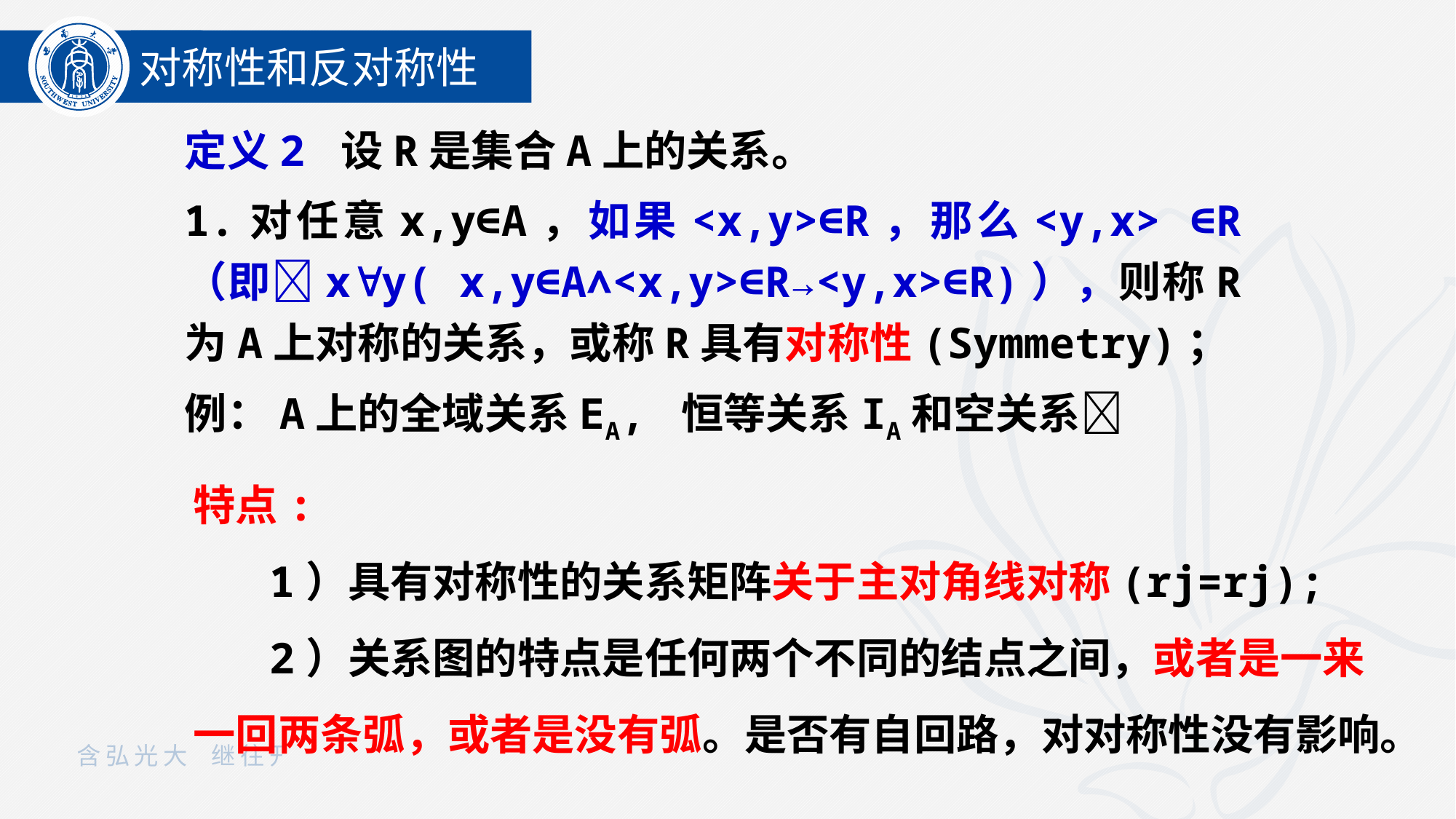

对称性和反对称性
定义2 设R是集合A上的关系。
1.对任意x,y∈A，如果<x,y>∈R，那么<y,x> ∈R（即∀x∀y( x,y∈A∧<x,y>∈R→<y,x>∈R)），则称R为A上对称的关系，或称R具有对称性(Symmetry)；
例：A上的全域关系EA, 恒等关系IA和空关系∅
特点:
   1）具有对称性的关系矩阵关于主对角线对称(rj=rj);
   2）关系图的特点是任何两个不同的结点之间，或者是一来一回两条弧，或者是没有弧。是否有自回路，对对称性没有影响。